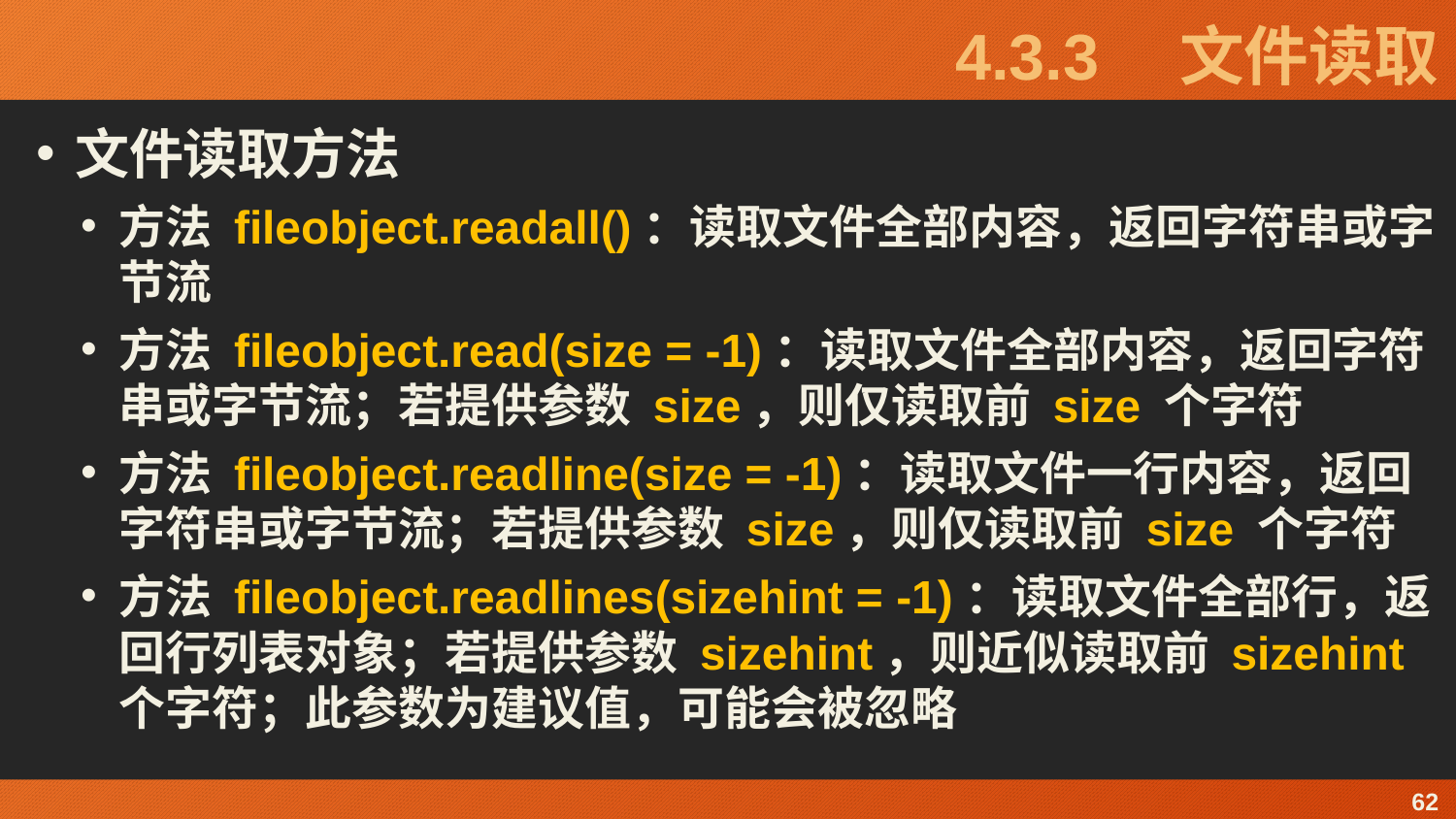

# 4.3.3　文件读取
文件读取方法
方法 fileobject.readall()：读取文件全部内容，返回字符串或字节流
方法 fileobject.read(size = -1)：读取文件全部内容，返回字符串或字节流；若提供参数 size，则仅读取前 size 个字符
方法 fileobject.readline(size = -1)：读取文件一行内容，返回字符串或字节流；若提供参数 size，则仅读取前 size 个字符
方法 fileobject.readlines(sizehint = -1)：读取文件全部行，返回行列表对象；若提供参数 sizehint，则近似读取前 sizehint 个字符；此参数为建议值，可能会被忽略
62